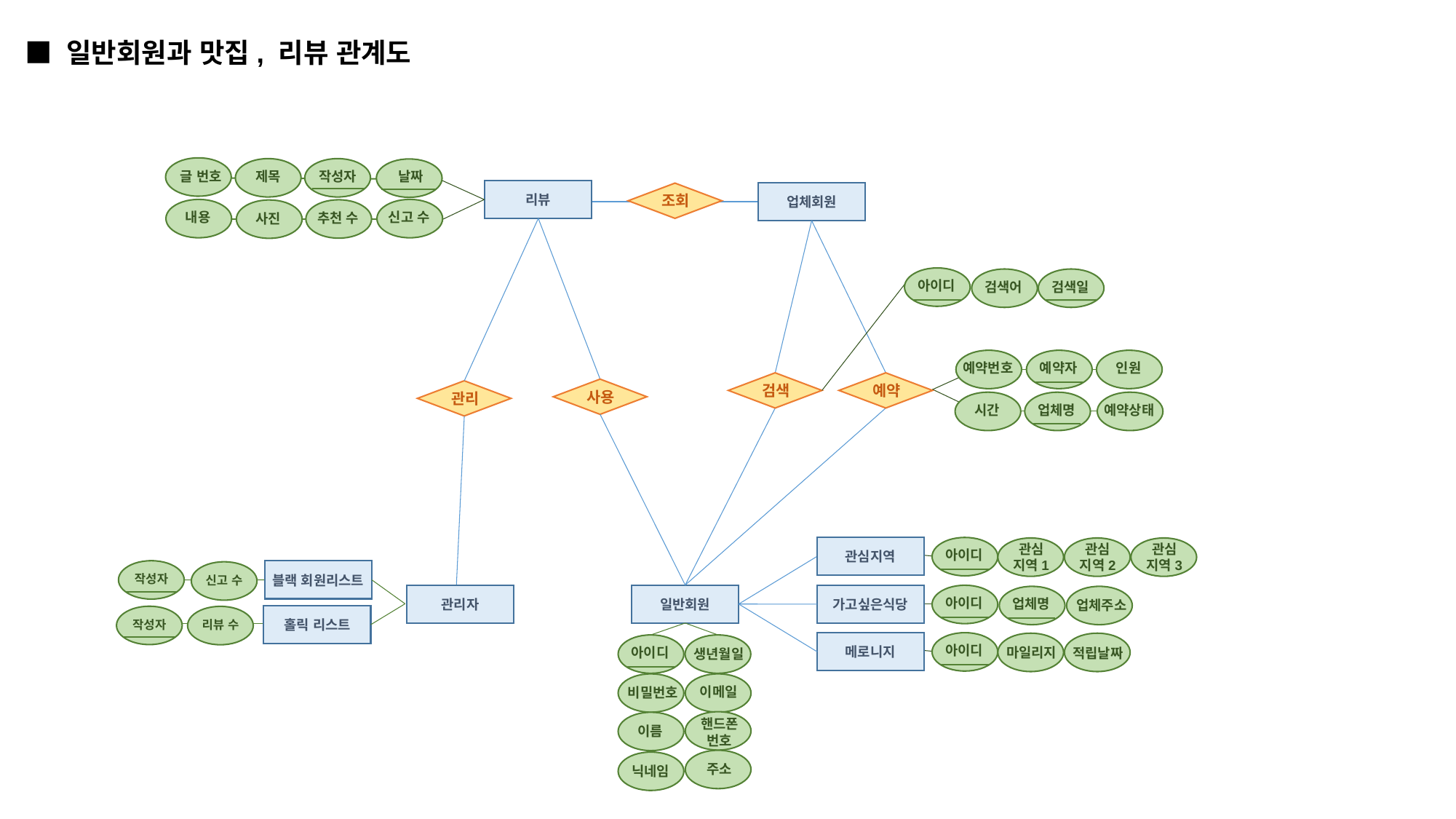

■ 일반회원과 맛집, 리뷰 관계도

날짜
글 번호
제목
작성자
리뷰
업체회원

조회

내용

신고 수

추천 수

사진

아이디

검색어

검색일

예약번호

예약자

인원

검색

예약

사용

관리

시간

업체명

예약상태
관심
지역1

관심
지역2

관심
지역3

관심지역

아이디

작성자

신고 수
블랙 회원리스트
관리자
일반회원
가고싶은식당

아이디

업체명

업체주소
홀릭 리스트

작성자

리뷰 수
메로니지

아이디

마일리지

적립날짜

아이디

생년월일

비밀번호

이메일
핸드폰
번호

이름

주소

닉네임